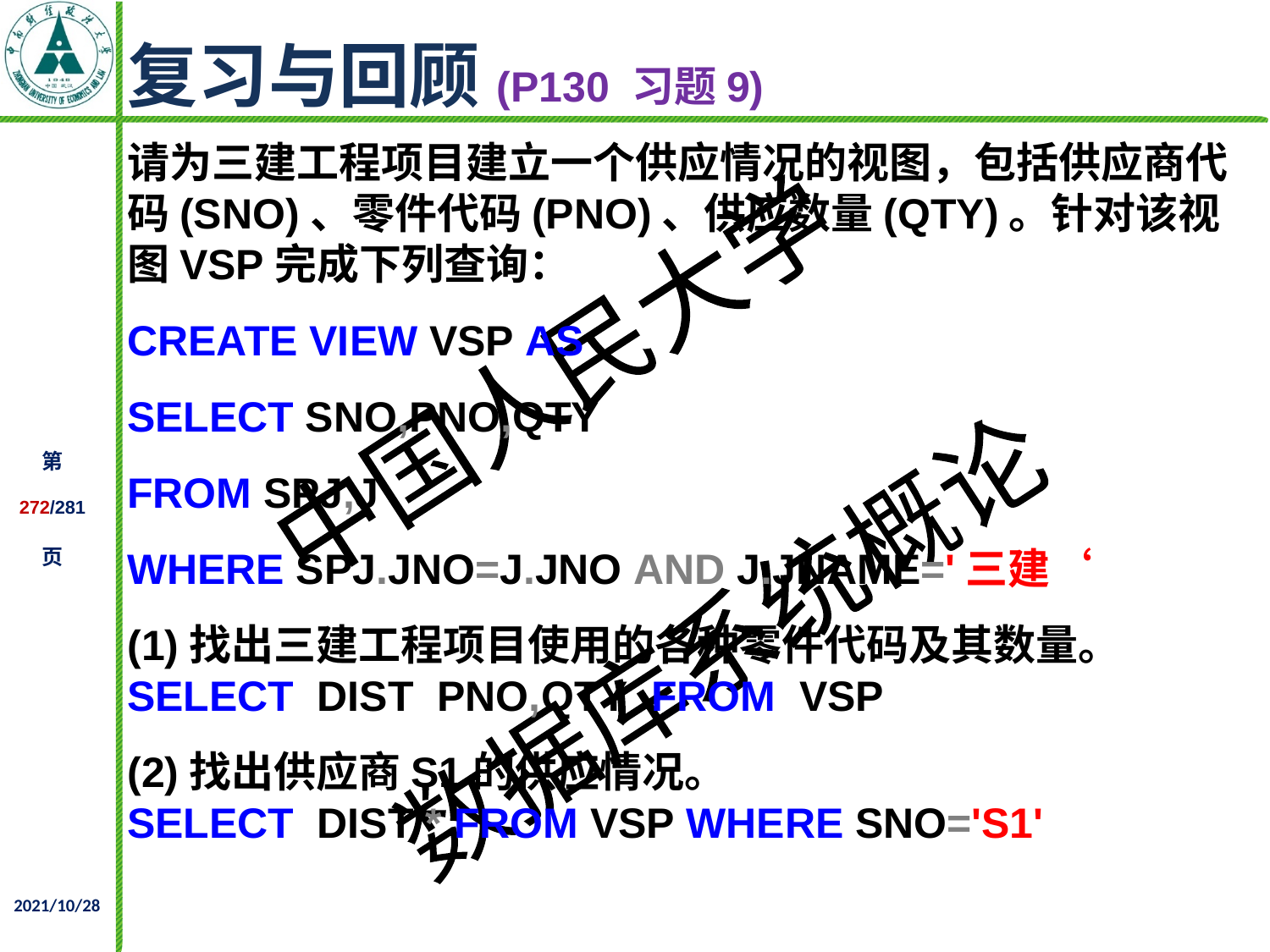

# 复习与回顾(P130 习题9)
请为三建工程项目建立一个供应情况的视图，包括供应商代码(SNO)、零件代码(PNO)、供应数量(QTY)。针对该视图VSP完成下列查询：
CREATE VIEW VSP AS
SELECT SNO,PNO,QTY
FROM SPJ,J
WHERE SPJ.JNO=J.JNO AND J.JNAME='三建‘
(1)找出三建工程项目使用的各种零件代码及其数量。
SELECT  DIST  PNO,QTY  FROM  VSP
(2)找出供应商S1的供应情况。
SELECT  DIST * FROM VSP WHERE SNO='S1'

2021/10/28